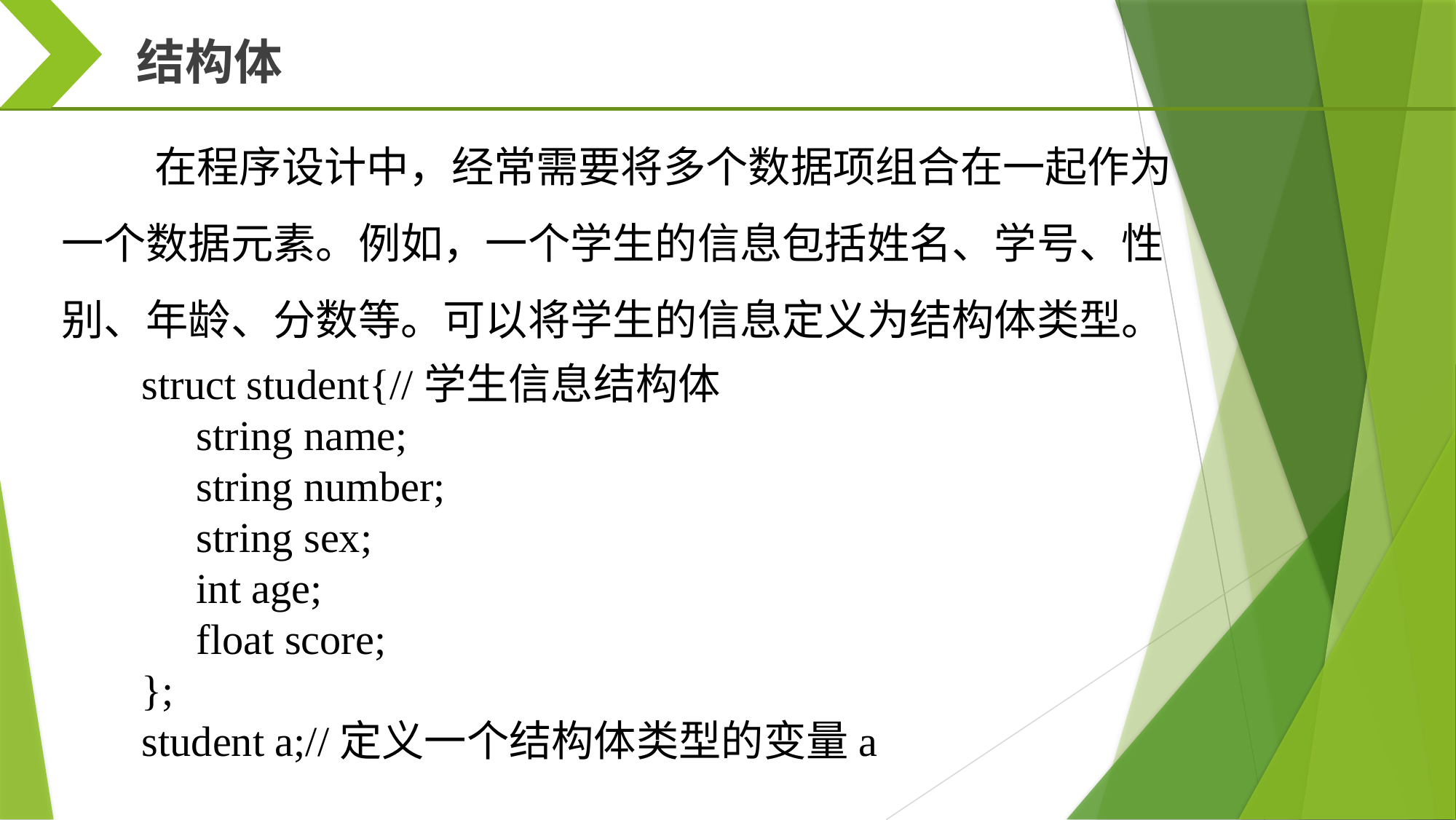

结构体
   在程序设计中，经常需要将多个数据项组合在一起作为一个数据元素。例如，一个学生的信息包括姓名、学号、性别、年龄、分数等。可以将学生的信息定义为结构体类型。
struct student{//学生信息结构体
	string name;
	string number;
	string sex;
	int age;
	float score;
};
student a;//定义一个结构体类型的变量a